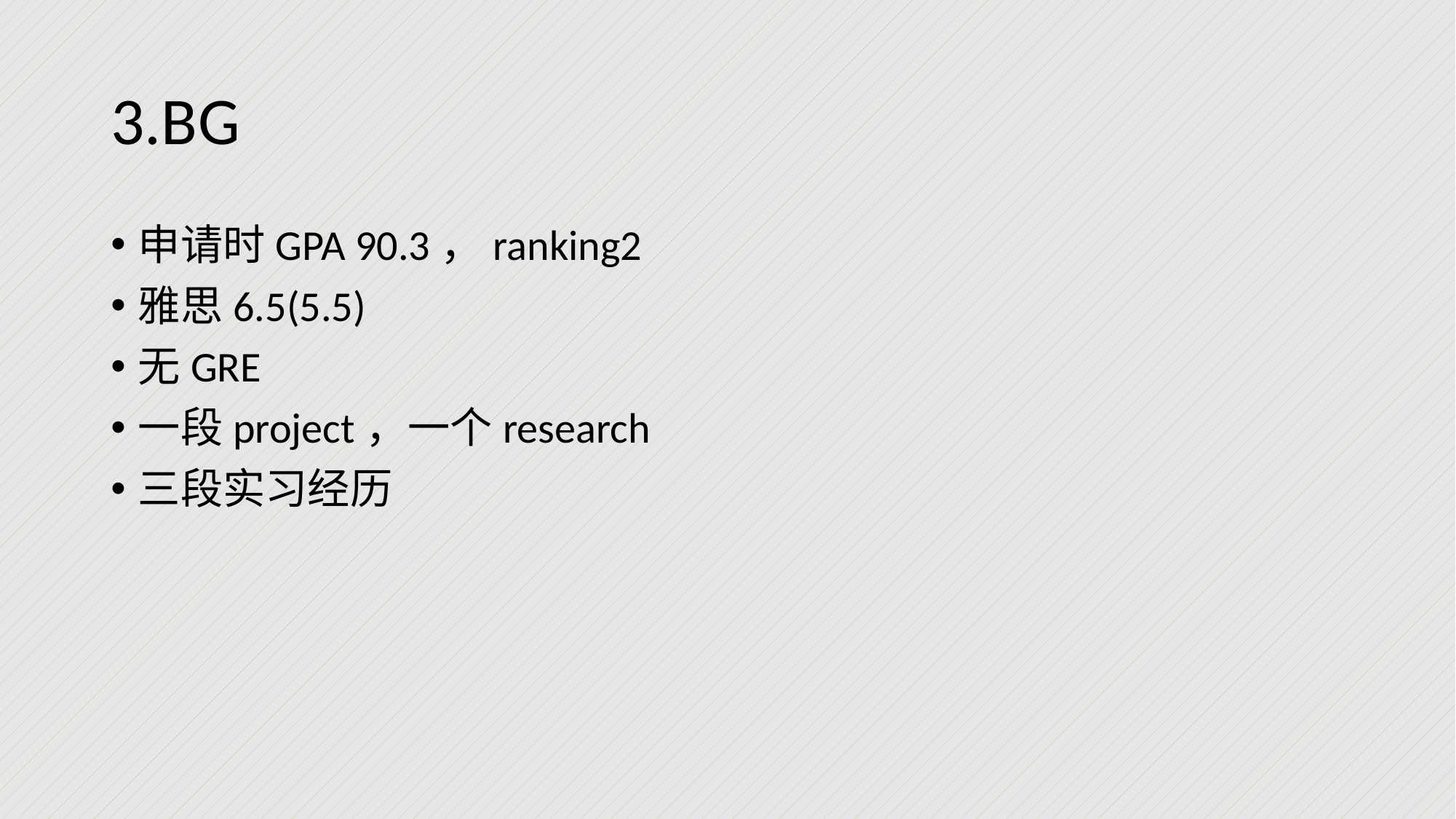

# 3.BG
申请时GPA 90.3，ranking2
雅思6.5(5.5)
无GRE
一段project，一个research
三段实习经历